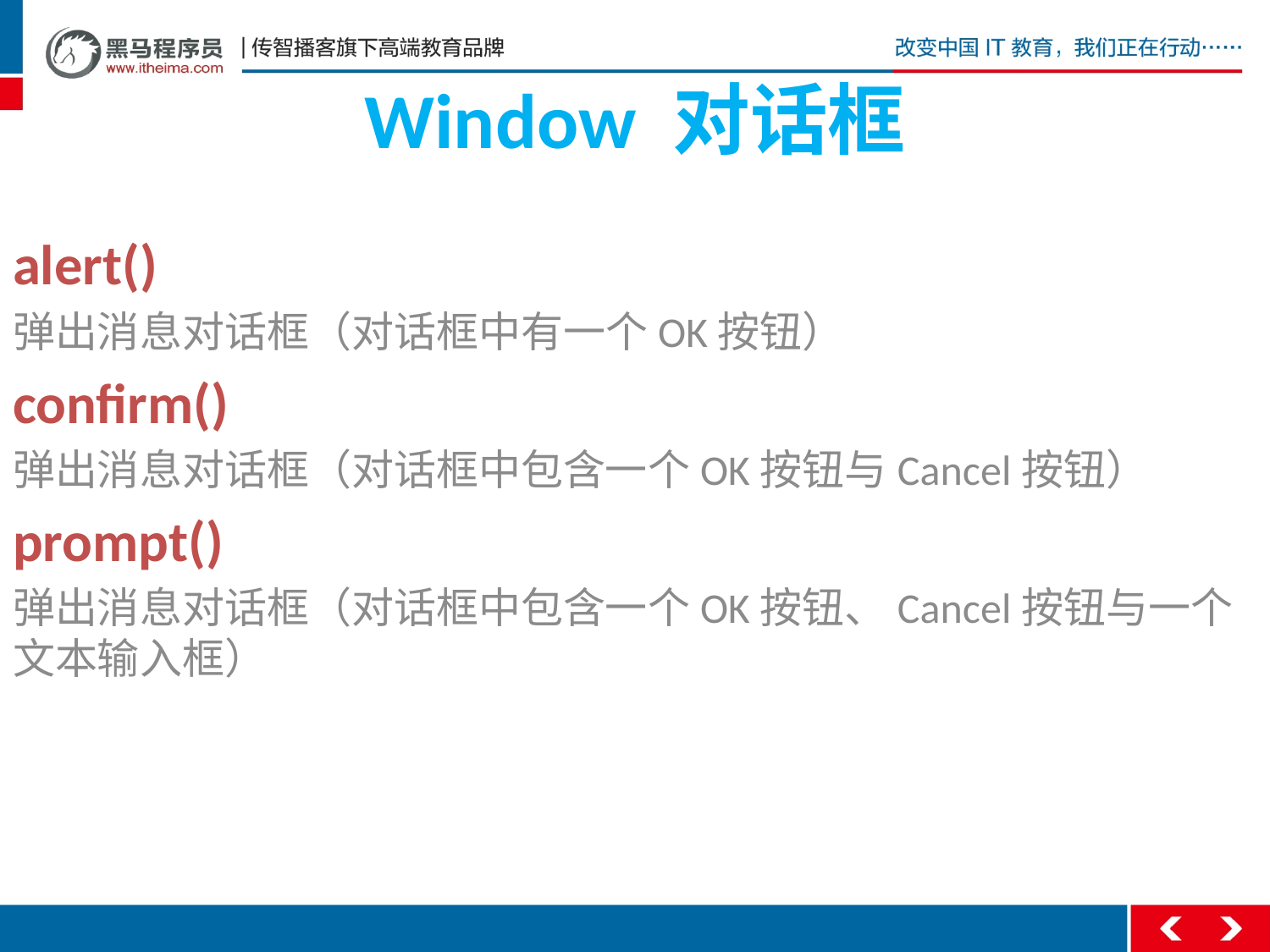

# Window 对话框
alert()
弹出消息对话框（对话框中有一个OK按钮）
confirm()
弹出消息对话框（对话框中包含一个OK按钮与Cancel按钮）
prompt()
弹出消息对话框（对话框中包含一个OK按钮、Cancel按钮与一个文本输入框）